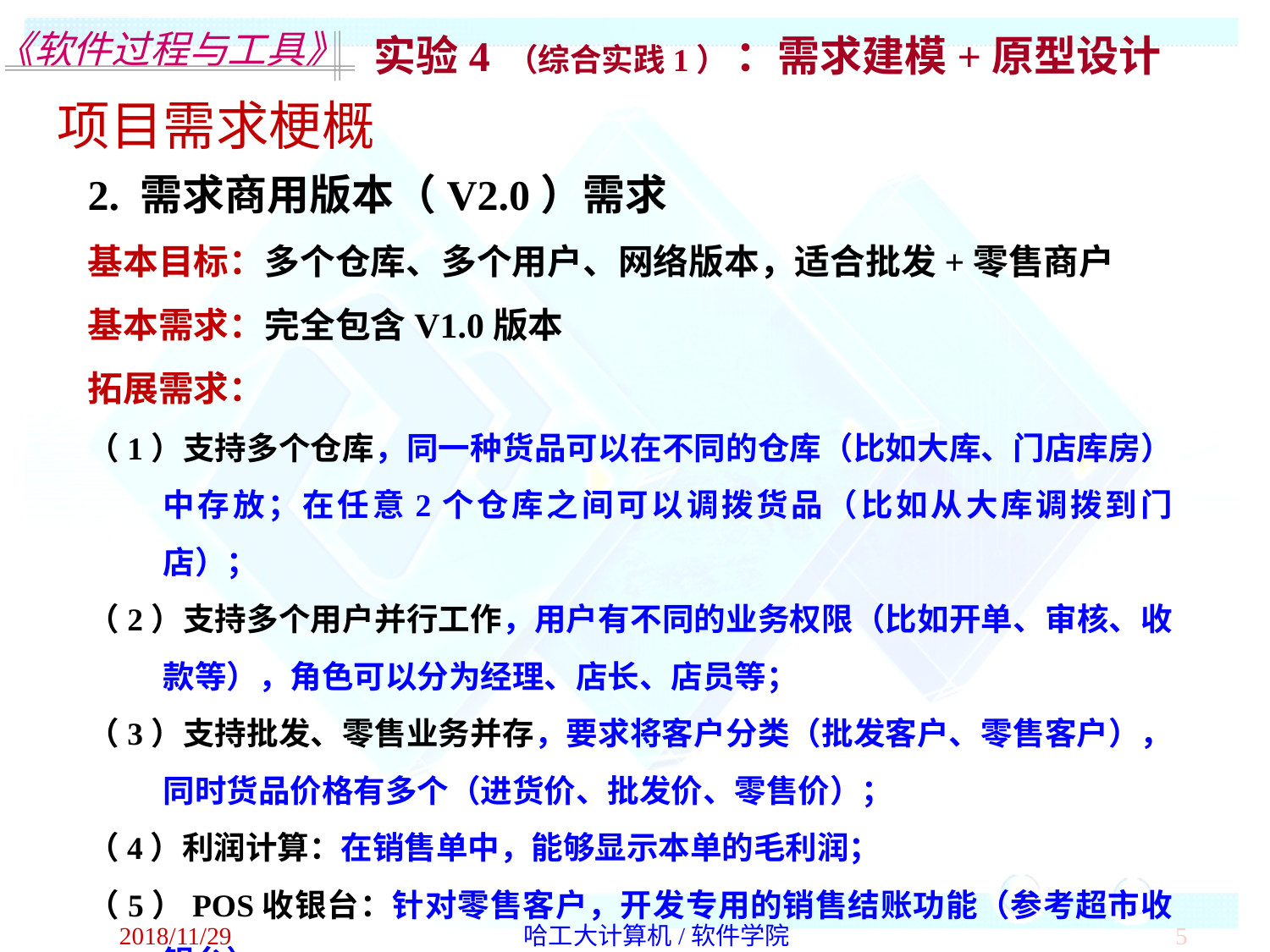

实验4 （综合实践1） ：需求建模+原型设计
项目需求梗概
2. 需求商用版本（V2.0）需求
基本目标：多个仓库、多个用户、网络版本，适合批发+零售商户
基本需求：完全包含V1.0版本
拓展需求：
（1）支持多个仓库，同一种货品可以在不同的仓库（比如大库、门店库房）中存放；在任意2个仓库之间可以调拨货品（比如从大库调拨到门店）；
（2）支持多个用户并行工作，用户有不同的业务权限（比如开单、审核、收款等），角色可以分为经理、店长、店员等；
（3）支持批发、零售业务并存，要求将客户分类（批发客户、零售客户），同时货品价格有多个（进货价、批发价、零售价）；
（4）利润计算：在销售单中，能够显示本单的毛利润；
（5）POS收银台：针对零售客户，开发专用的销售结账功能（参考超市收银台）。